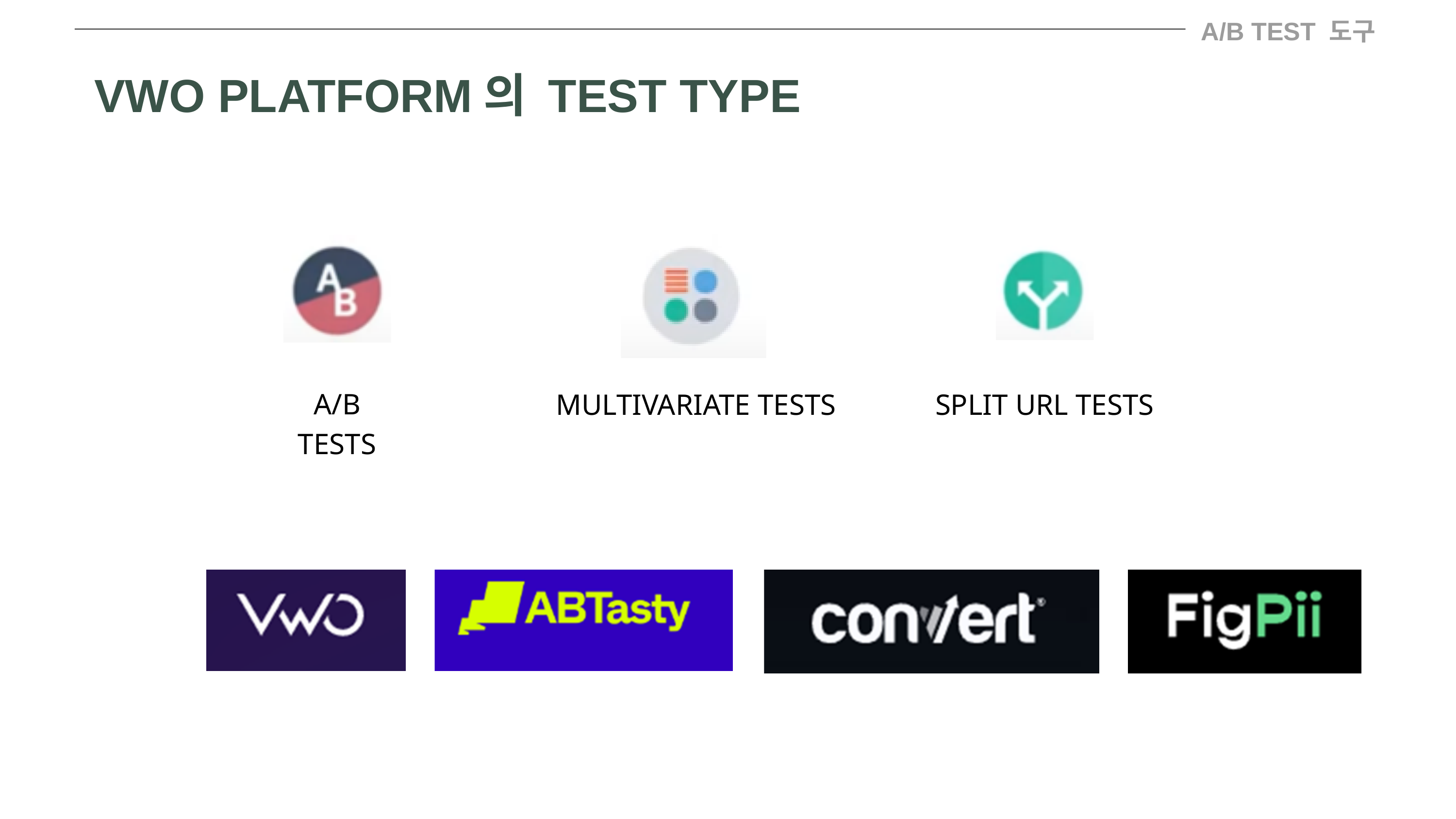

A/B TEST 도구

VWO PLATFORM의 TEST TYPE

A/B TESTS
MULTIVARIATE TESTS
SPLIT URL TESTS